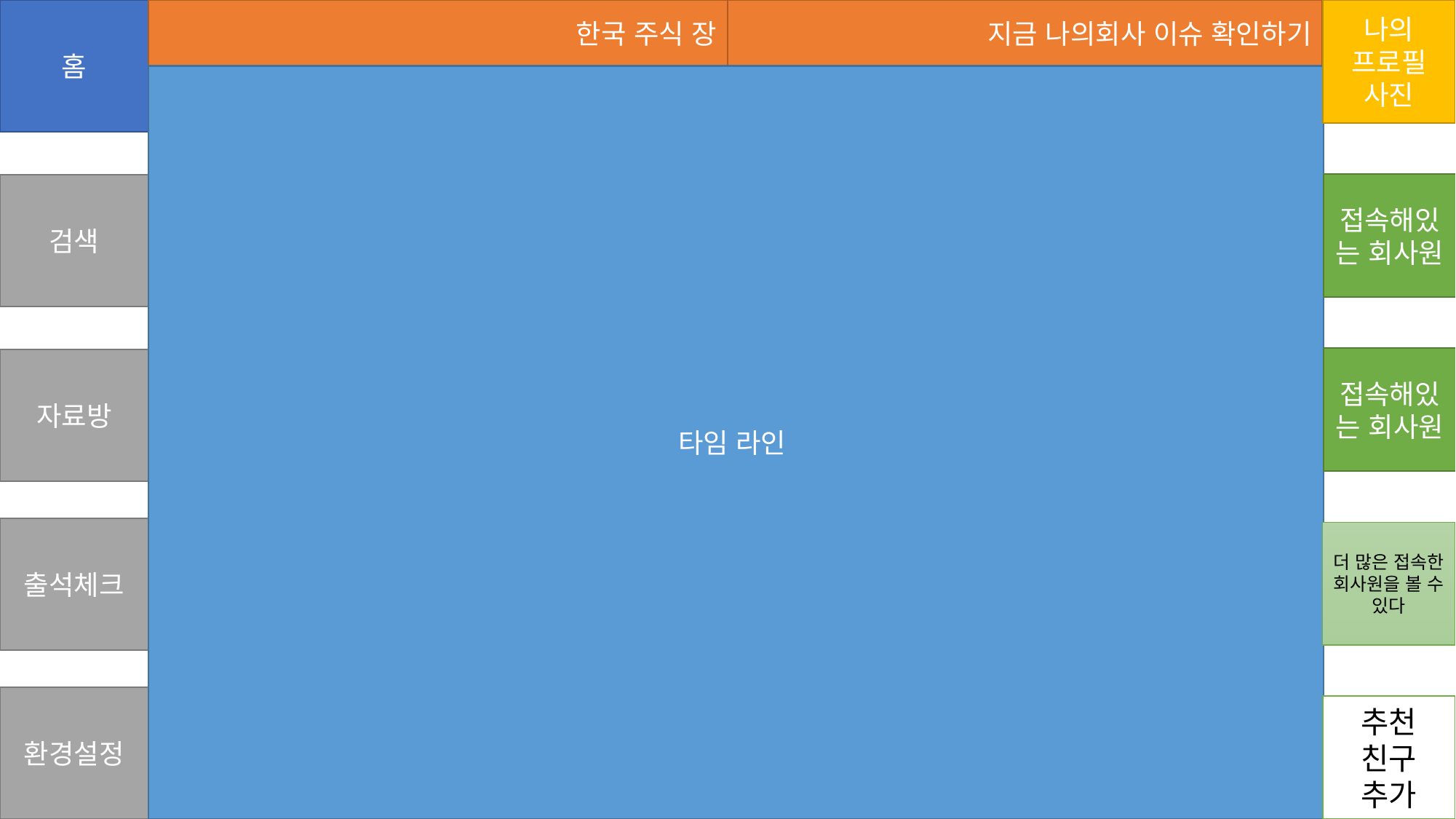

홈
한국 주식 장
지금 나의회사 이슈 확인하기
나의 프로필 사진
타임 라인
접속해있는 회사원
검색
접속해있는 회사원
자료방
출석체크
더 많은 접속한 회사원을 볼 수 있다
환경설정
추천 친구 추가